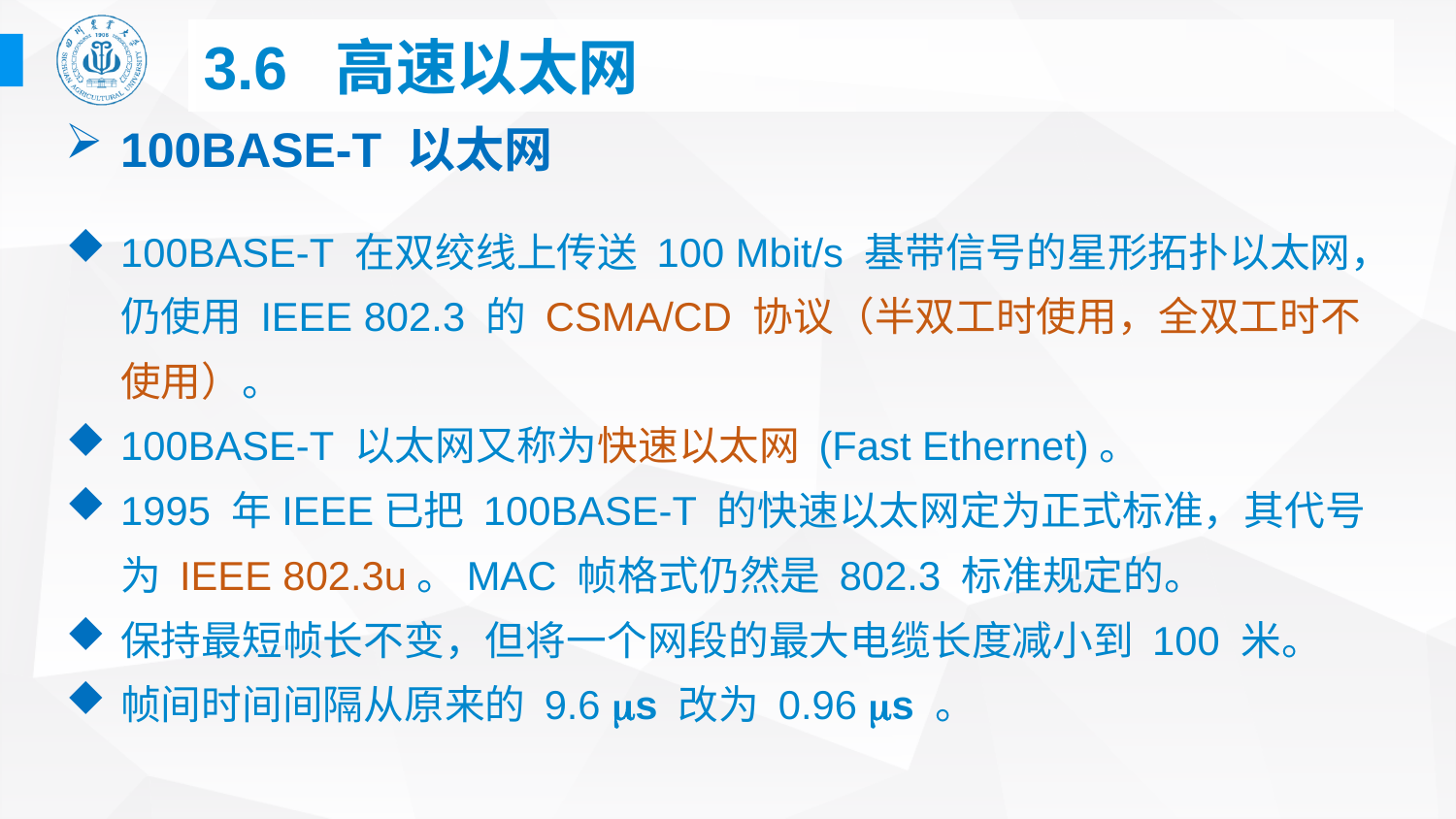

# 3.6  高速以太网
100BASE-T 以太网
100BASE-T 在双绞线上传送 100 Mbit/s 基带信号的星形拓扑以太网，仍使用 IEEE 802.3 的 CSMA/CD 协议（半双工时使用，全双工时不使用）。
100BASE-T 以太网又称为快速以太网 (Fast Ethernet)。
1995 年IEEE已把 100BASE-T 的快速以太网定为正式标准，其代号为 IEEE 802.3u。MAC 帧格式仍然是 802.3 标准规定的。
保持最短帧长不变，但将一个网段的最大电缆长度减小到 100 米。
帧间时间间隔从原来的 9.6 μs 改为 0.96 μs 。